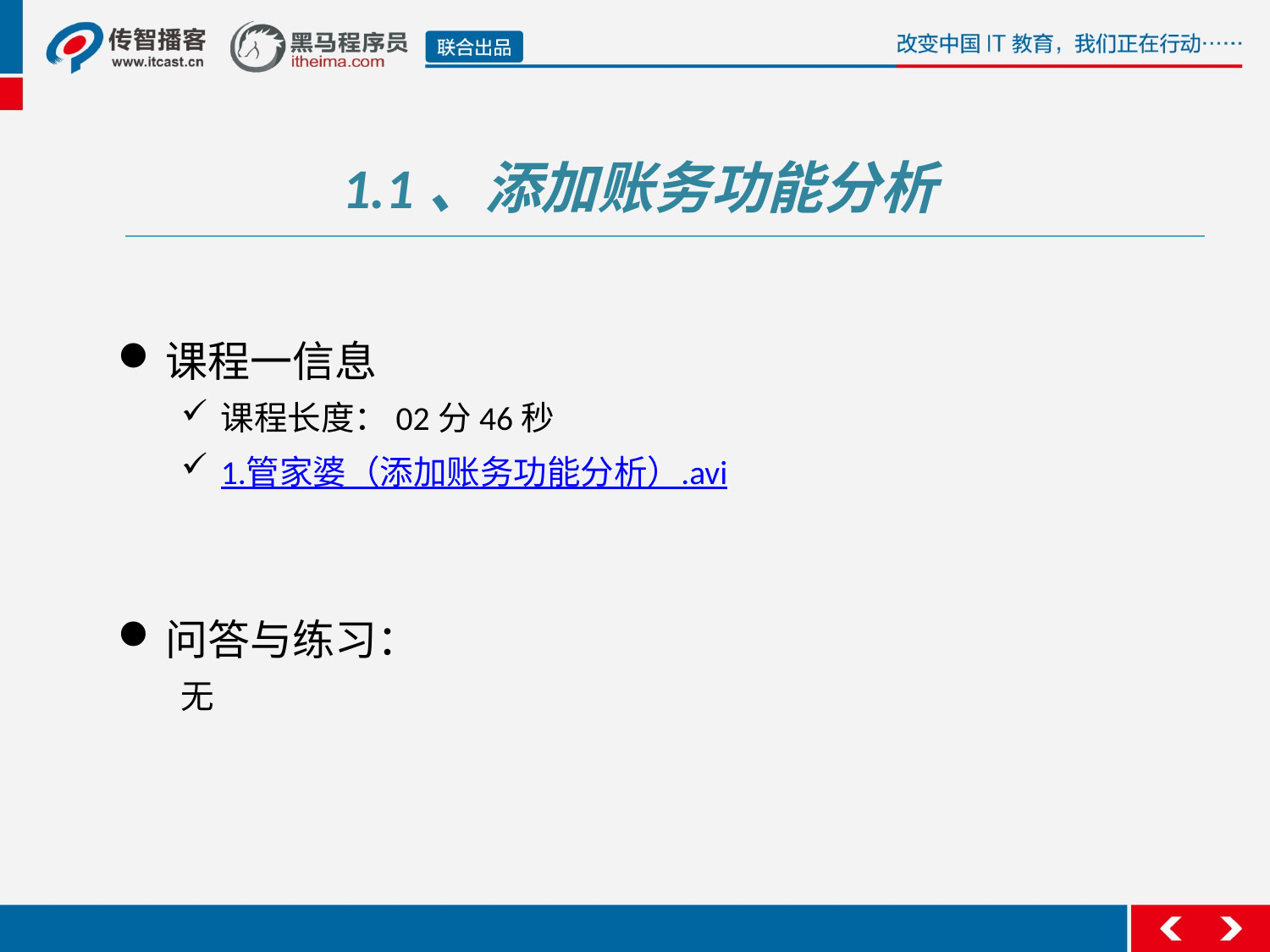

1.1、添加账务功能分析

课程一信息
课程长度：02分46秒
1.管家婆（添加账务功能分析）.avi

问答与练习：
无